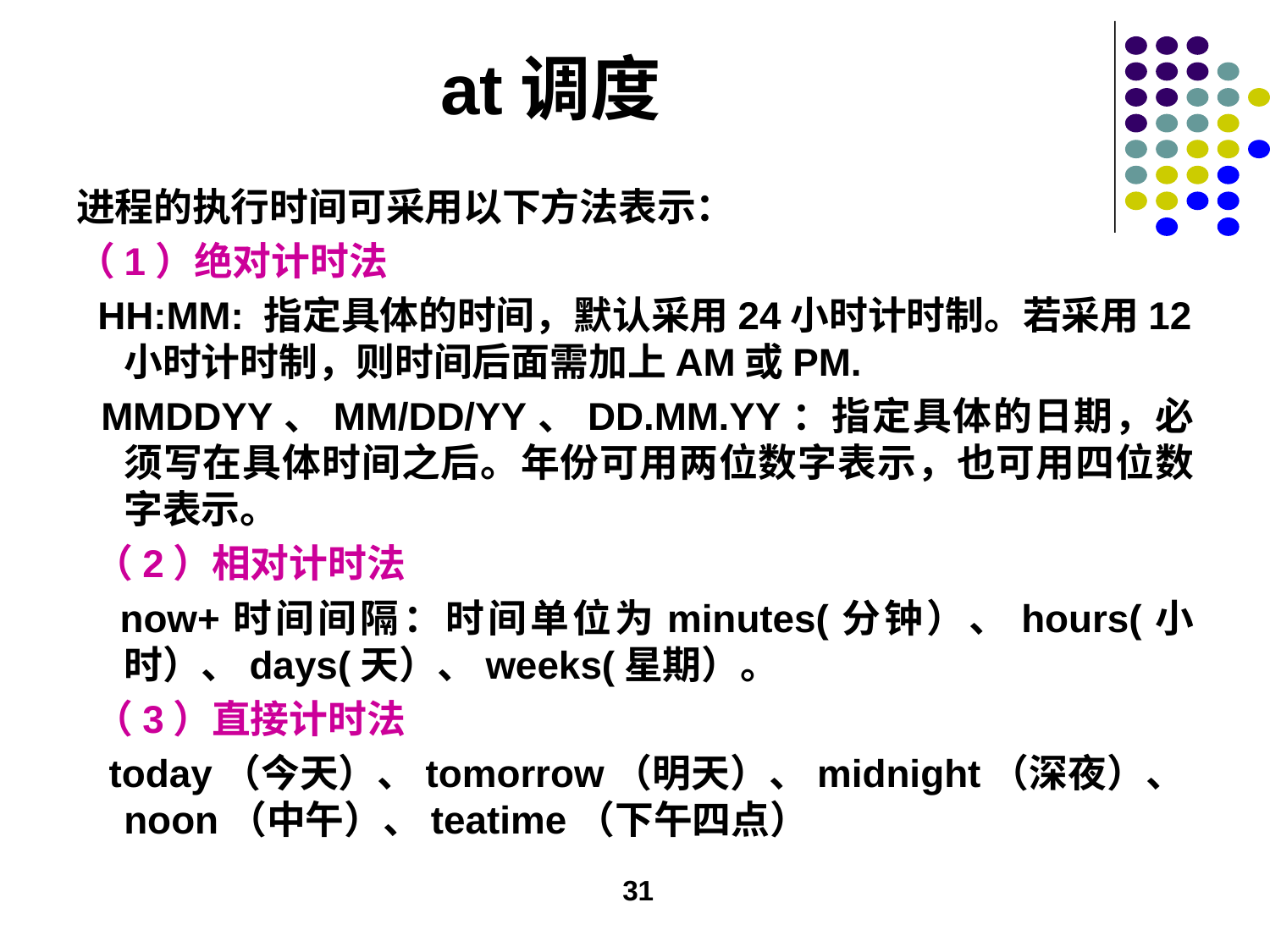

at调度
进程的执行时间可采用以下方法表示：
（1）绝对计时法
  HH:MM: 指定具体的时间，默认采用24小时计时制。若采用12小时计时制，则时间后面需加上AM或PM.
  MMDDYY、MM/DD/YY、DD.MM.YY：指定具体的日期，必须写在具体时间之后。年份可用两位数字表示，也可用四位数字表示。
 （2）相对计时法
   now+时间间隔：时间单位为minutes(分钟）、hours(小时）、days(天）、weeks(星期）。
 （3）直接计时法
   today（今天）、tomorrow（明天）、midnight（深夜）、noon（中午）、teatime（下午四点）

31